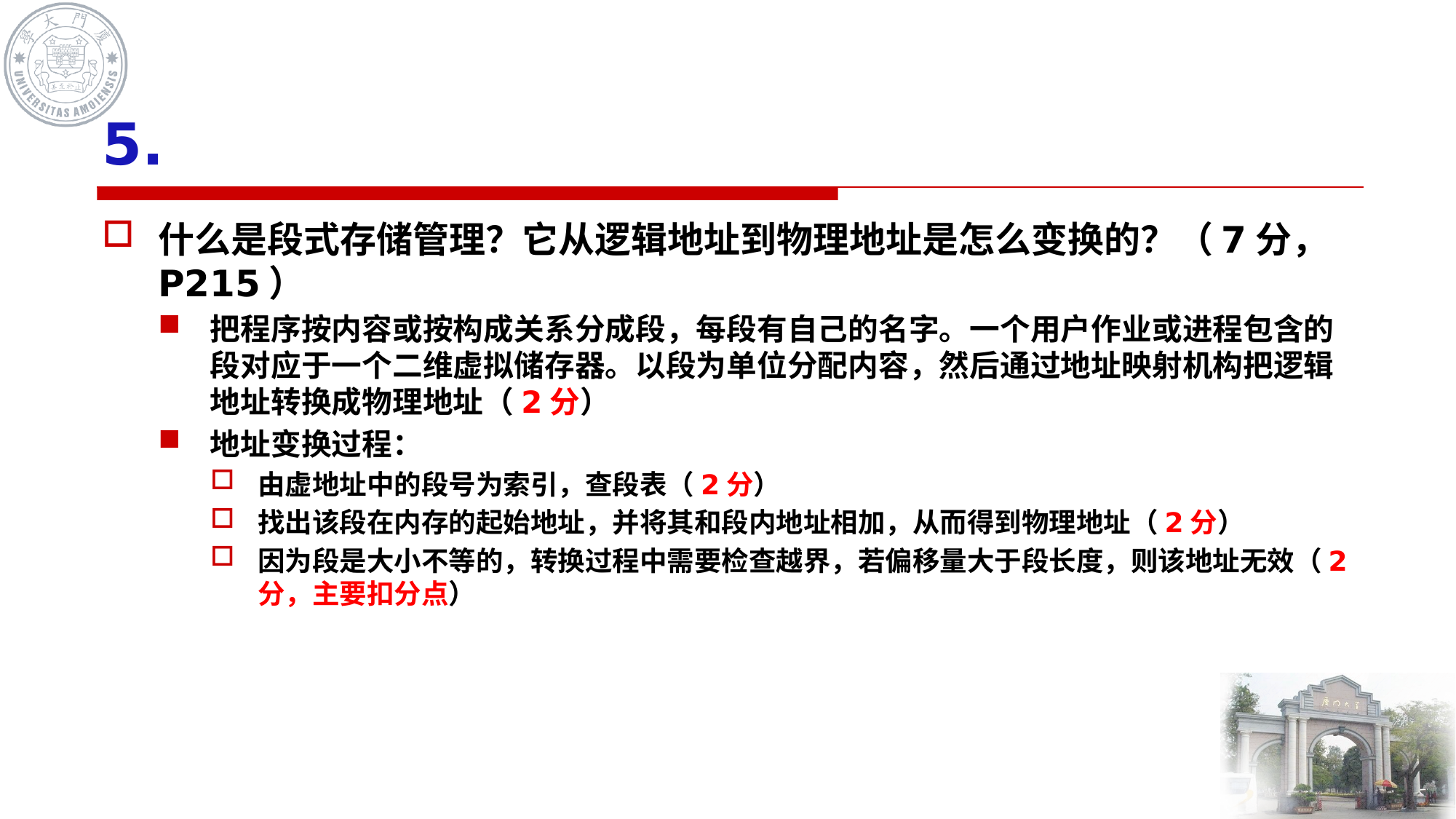

# 5.
什么是段式存储管理？它从逻辑地址到物理地址是怎么变换的？（7分，P215）
把程序按内容或按构成关系分成段，每段有自己的名字。一个用户作业或进程包含的段对应于一个二维虚拟储存器。以段为单位分配内容，然后通过地址映射机构把逻辑地址转换成物理地址（2分）
地址变换过程：
由虚地址中的段号为索引，查段表（2分）
找出该段在内存的起始地址，并将其和段内地址相加，从而得到物理地址（2分）
因为段是大小不等的，转换过程中需要检查越界，若偏移量大于段长度，则该地址无效（2分，主要扣分点）